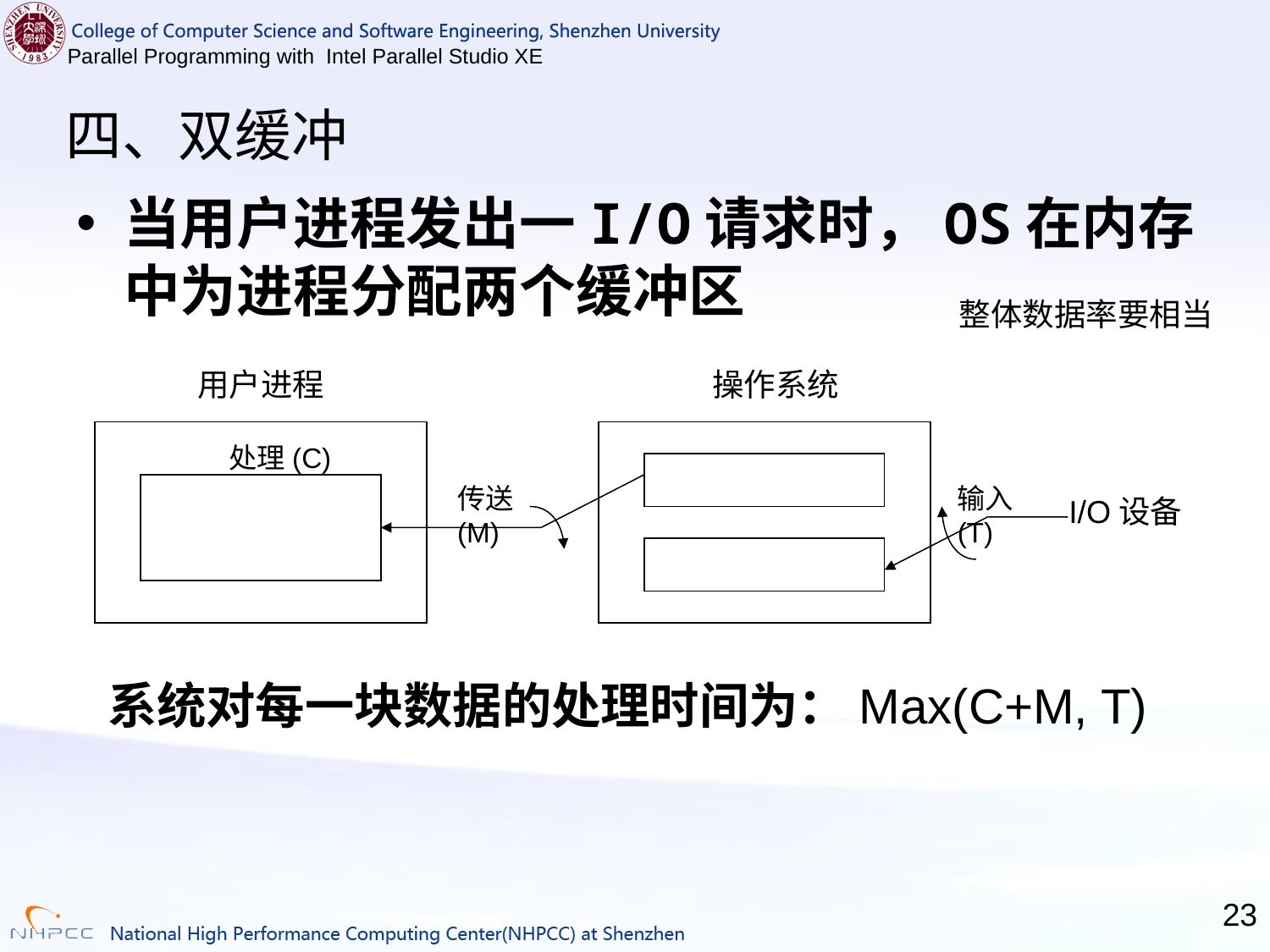

# 四、双缓冲
当用户进程发出一I/O请求时，OS在内存中为进程分配两个缓冲区
整体数据率要相当
用户进程
操作系统

I/O设备

处理(C)
传送(M)
输入(T)
系统对每一块数据的处理时间为：Max(C+M, T)
23